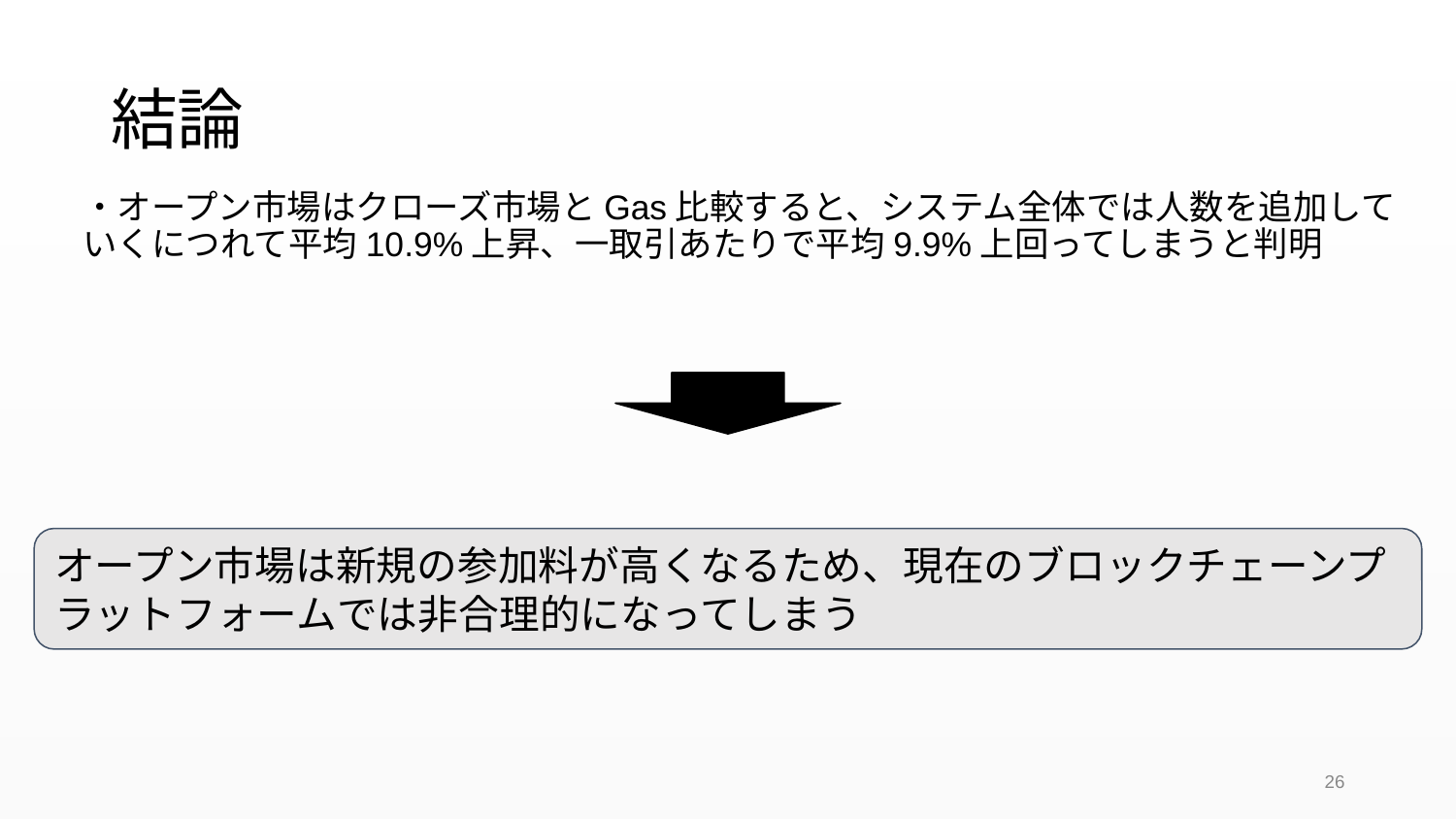

# 結論
・オープン市場はクローズ市場とGas比較すると、システム全体では人数を追加していくにつれて平均10.9%上昇、一取引あたりで平均9.9%上回ってしまうと判明

オープン市場は新規の参加料が高くなるため、現在のブロックチェーンプラットフォームでは非合理的になってしまう
26